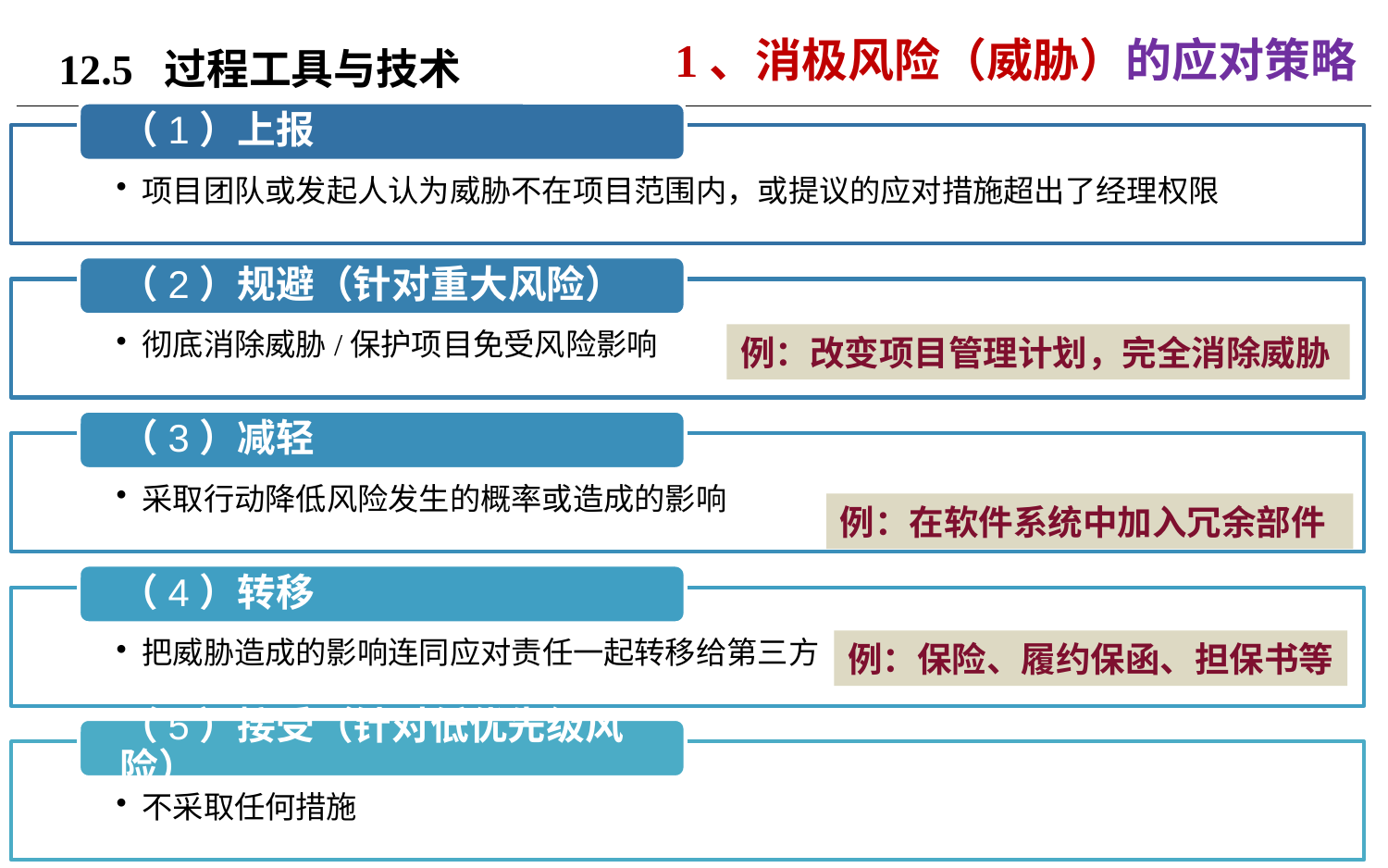

1、消极风险（威胁）的应对策略
# 12.5  过程工具与技术
项目团队或发起人认为威胁不在项目范围内，或提议的应对措施超出了经理权限
（1）上报
彻底消除威胁/保护项目免受风险影响
（2）规避（针对重大风险）
采取行动降低风险发生的概率或造成的影响
（3）减轻
把威胁造成的影响连同应对责任一起转移给第三方
（4）转移
不采取任何措施
（5）接受（针对低优先级风险）
例：改变项目管理计划，完全消除威胁
例：在软件系统中加入冗余部件
例：保险、履约保函、担保书等